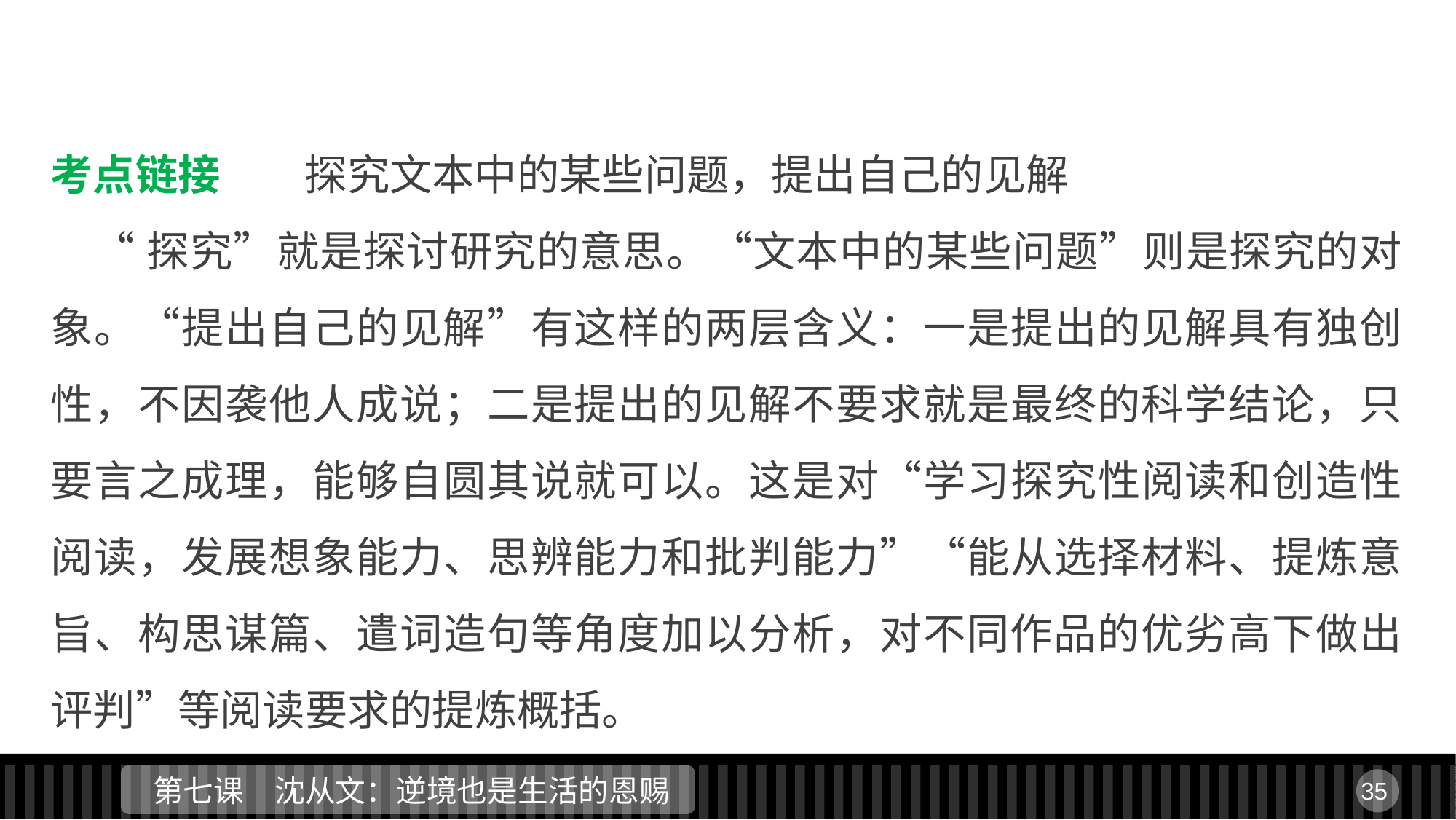

考点链接　　探究文本中的某些问题，提出自己的见解
    “探究”就是探讨研究的意思。“文本中的某些问题”则是探究的对象。“提出自己的见解”有这样的两层含义：一是提出的见解具有独创性，不因袭他人成说；二是提出的见解不要求就是最终的科学结论，只要言之成理，能够自圆其说就可以。这是对“学习探究性阅读和创造性阅读，发展想象能力、思辨能力和批判能力”“能从选择材料、提炼意旨、构思谋篇、遣词造句等角度加以分析，对不同作品的优劣高下做出评判”等阅读要求的提炼概括。